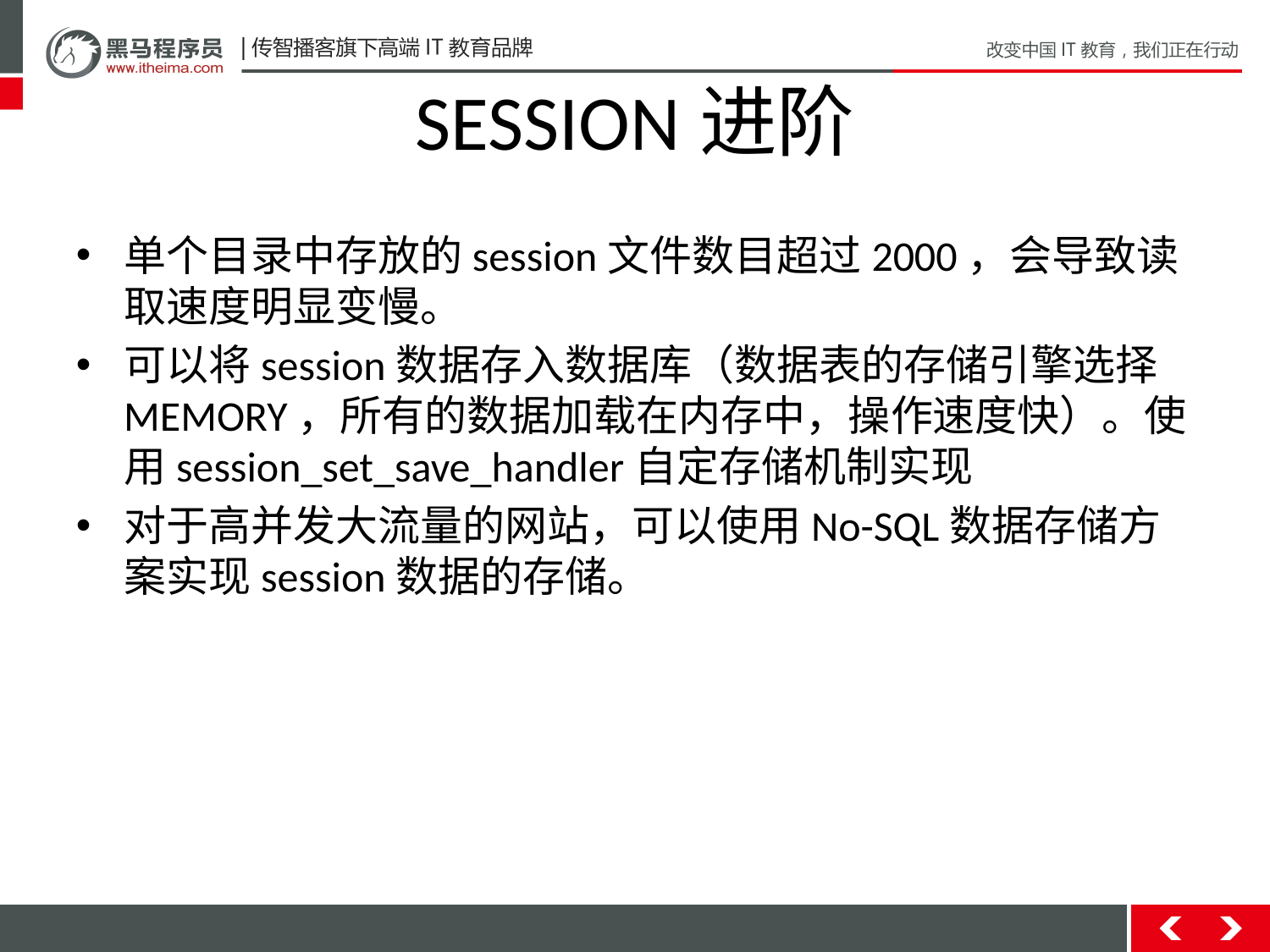

# SESSION进阶
单个目录中存放的session文件数目超过2000，会导致读取速度明显变慢。
可以将session数据存入数据库（数据表的存储引擎选择MEMORY，所有的数据加载在内存中，操作速度快）。使用session_set_save_handler自定存储机制实现
对于高并发大流量的网站，可以使用No-SQL数据存储方案实现session数据的存储。